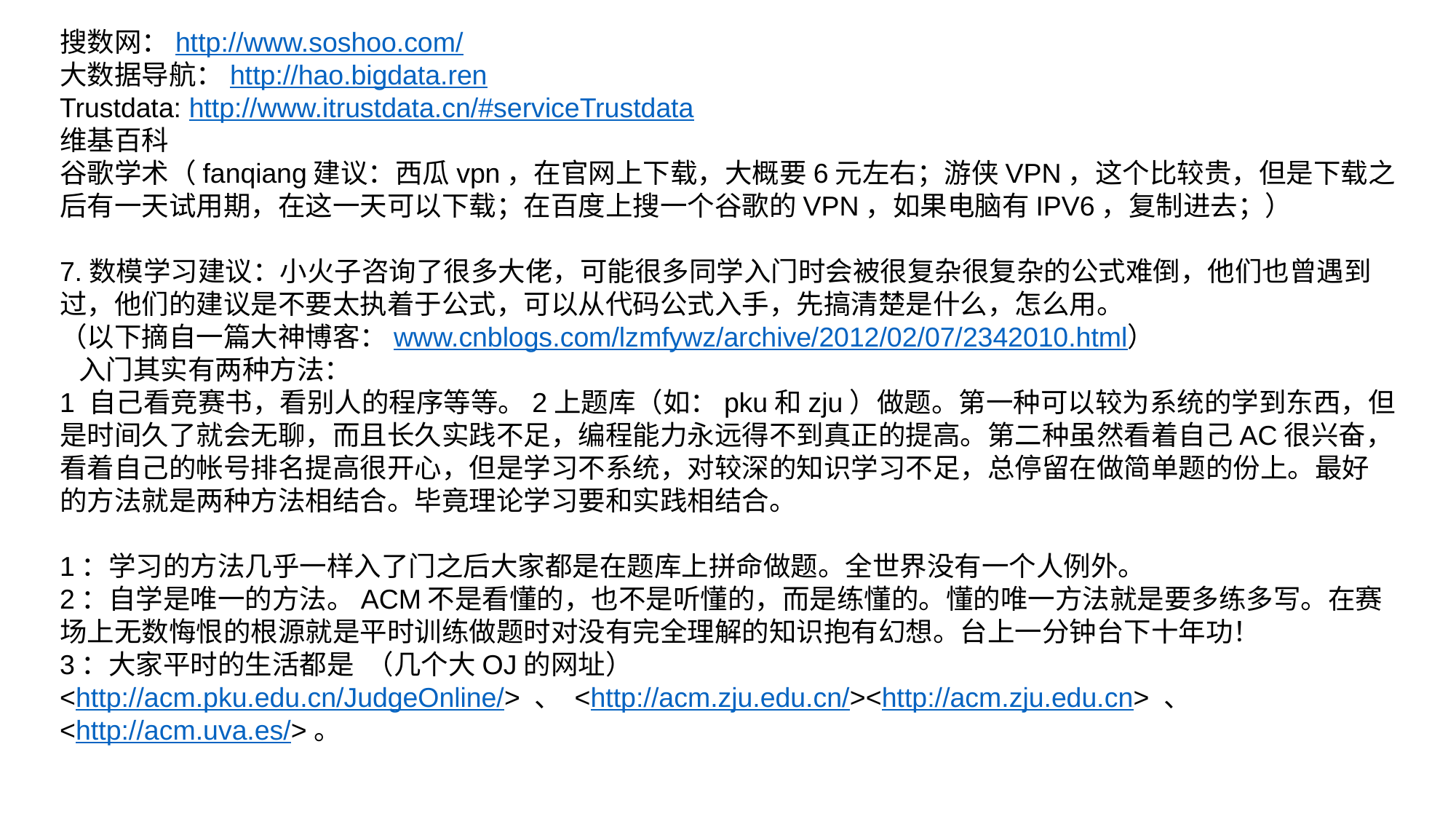

搜数网：http://www.soshoo.com/
大数据导航：http://hao.bigdata.ren
Trustdata: http://www.itrustdata.cn/#serviceTrustdata
维基百科
谷歌学术（fanqiang建议：西瓜vpn，在官网上下载，大概要6元左右；游侠VPN，这个比较贵，但是下载之后有一天试用期，在这一天可以下载；在百度上搜一个谷歌的VPN，如果电脑有IPV6，复制进去；）

7.数模学习建议：小火子咨询了很多大佬，可能很多同学入门时会被很复杂很复杂的公式难倒，他们也曾遇到过，他们的建议是不要太执着于公式，可以从代码公式入手，先搞清楚是什么，怎么用。
（以下摘自一篇大神博客：www.cnblogs.com/lzmfywz/archive/2012/02/07/2342010.html）
  入门其实有两种方法：
1 自己看竞赛书，看别人的程序等等。2上题库（如：pku和zju）做题。第一种可以较为系统的学到东西，但是时间久了就会无聊，而且长久实践不足，编程能力永远得不到真正的提高。第二种虽然看着自己AC很兴奋，看着自己的帐号排名提高很开心，但是学习不系统，对较深的知识学习不足，总停留在做简单题的份上。最好的方法就是两种方法相结合。毕竟理论学习要和实践相结合。

1：学习的方法几乎一样入了门之后大家都是在题库上拼命做题。全世界没有一个人例外。
2：自学是唯一的方法。ACM不是看懂的，也不是听懂的，而是练懂的。懂的唯一方法就是要多练多写。在赛场上无数悔恨的根源就是平时训练做题时对没有完全理解的知识抱有幻想。台上一分钟台下十年功！
3：大家平时的生活都是  （几个大OJ的网址）
<http://acm.pku.edu.cn/JudgeOnline/> 、 <http://acm.zju.edu.cn/><http://acm.zju.edu.cn> 、
<http://acm.uva.es/>。